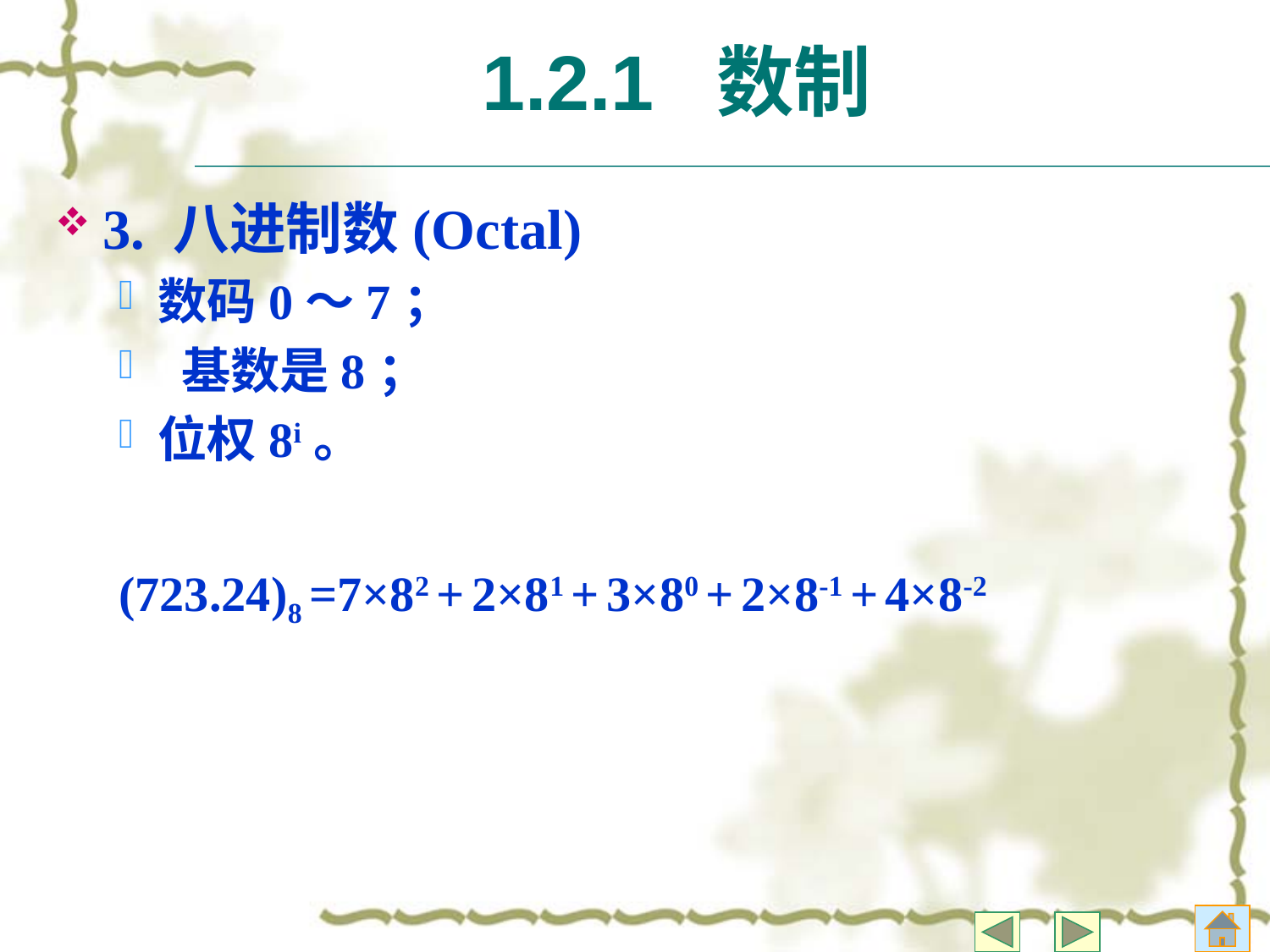

# 1.2.1  数制
3. 八进制数(Octal)
数码0～7；
 基数是8；
位权8i。

(723.24)8 =7×82 + 2×81 + 3×80 + 2×8-1 + 4×8-2